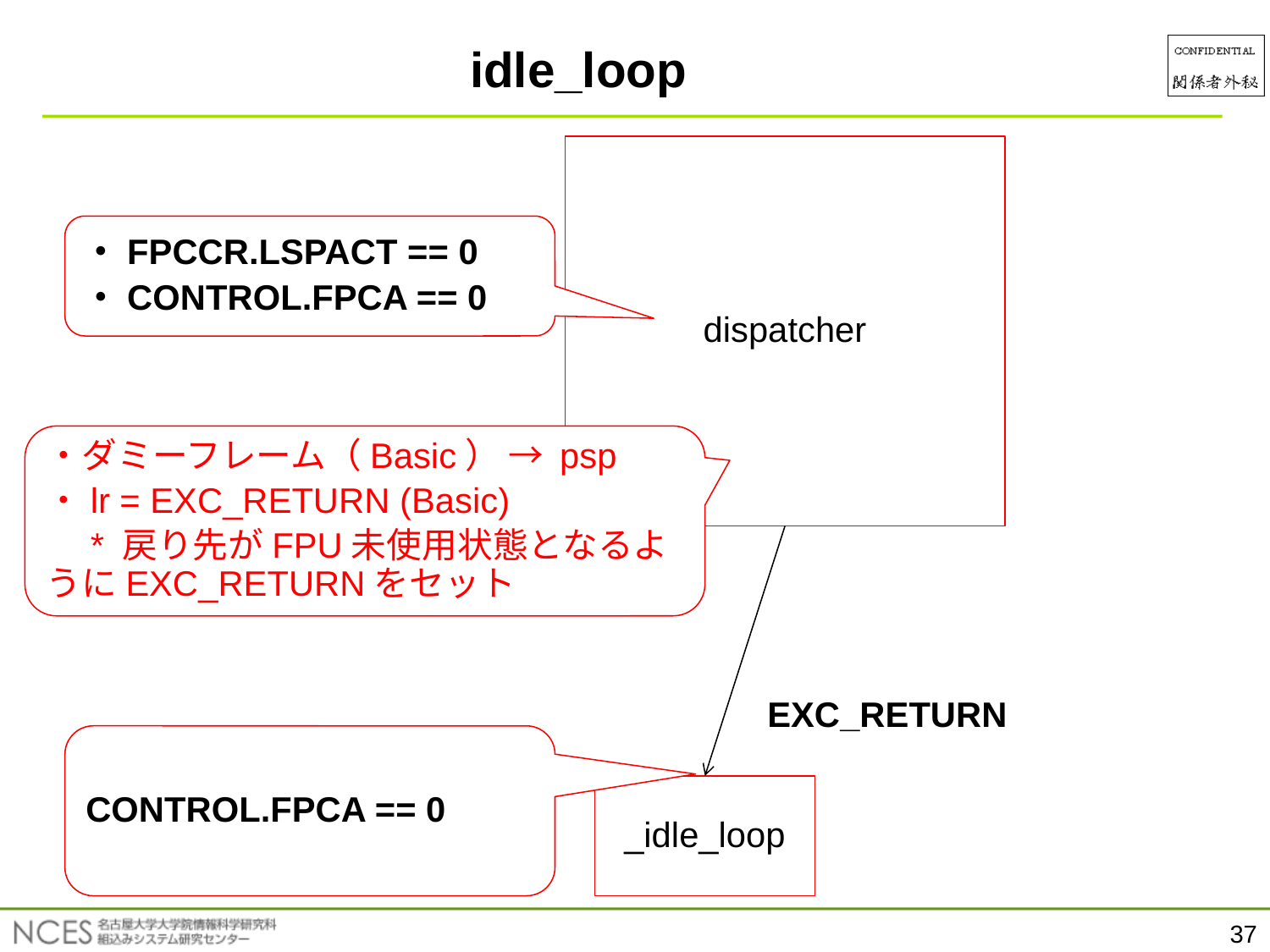

idle_loop
dispatcher
・FPCCR.LSPACT == 0
・CONTROL.FPCA == 0
・ダミーフレーム（Basic） → psp
・lr = EXC_RETURN (Basic)
　* 戻り先がFPU未使用状態となるようにEXC_RETURNをセット
EXC_RETURN
CONTROL.FPCA == 0
_idle_loop
37